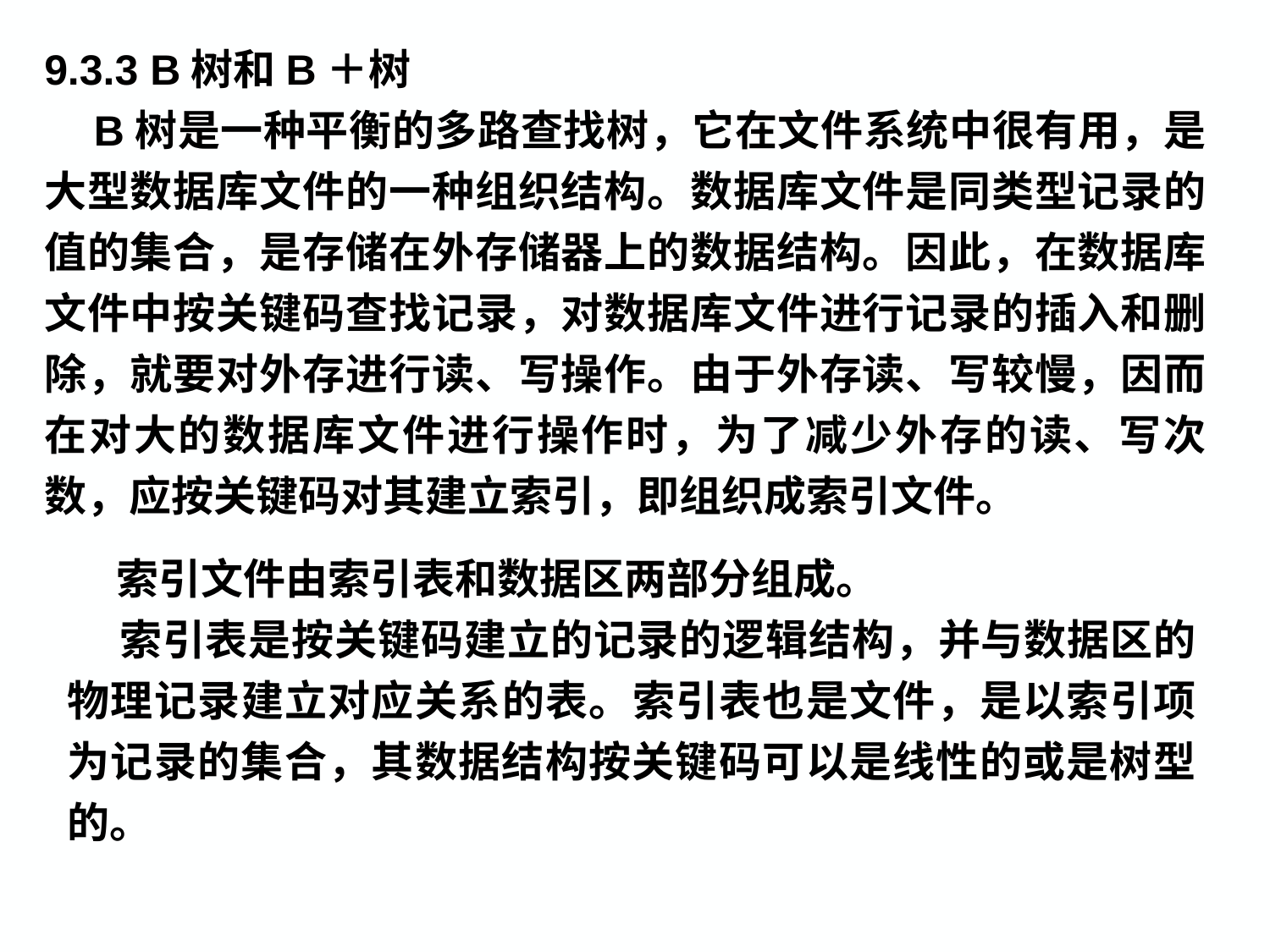

9.3.3 B树和B＋树
    B树是一种平衡的多路查找树，它在文件系统中很有用，是大型数据库文件的一种组织结构。数据库文件是同类型记录的值的集合，是存储在外存储器上的数据结构。因此，在数据库文件中按关键码查找记录，对数据库文件进行记录的插入和删除，就要对外存进行读、写操作。由于外存读、写较慢，因而在对大的数据库文件进行操作时，为了减少外存的读、写次数，应按关键码对其建立索引，即组织成索引文件。
     索引文件由索引表和数据区两部分组成。
    索引表是按关键码建立的记录的逻辑结构，并与数据区的物理记录建立对应关系的表。索引表也是文件，是以索引项为记录的集合，其数据结构按关键码可以是线性的或是树型的。